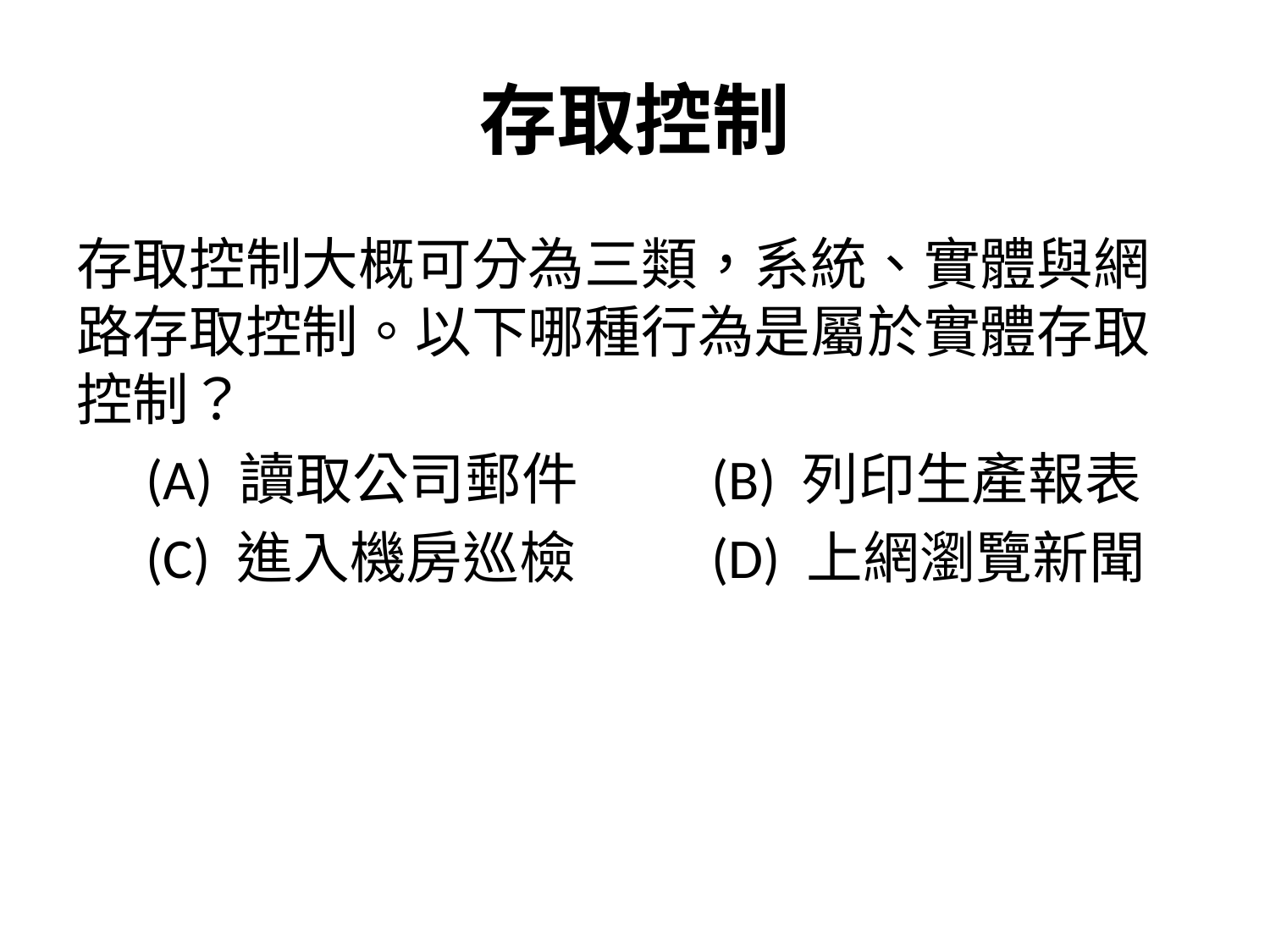

# 存取控制
存取控制大概可分為三類，系統、實體與網路存取控制。以下哪種行為是屬於實體存取控制？
　(A) 讀取公司郵件		(B) 列印生產報表
　(C) 進入機房巡檢		(D) 上網瀏覽新聞